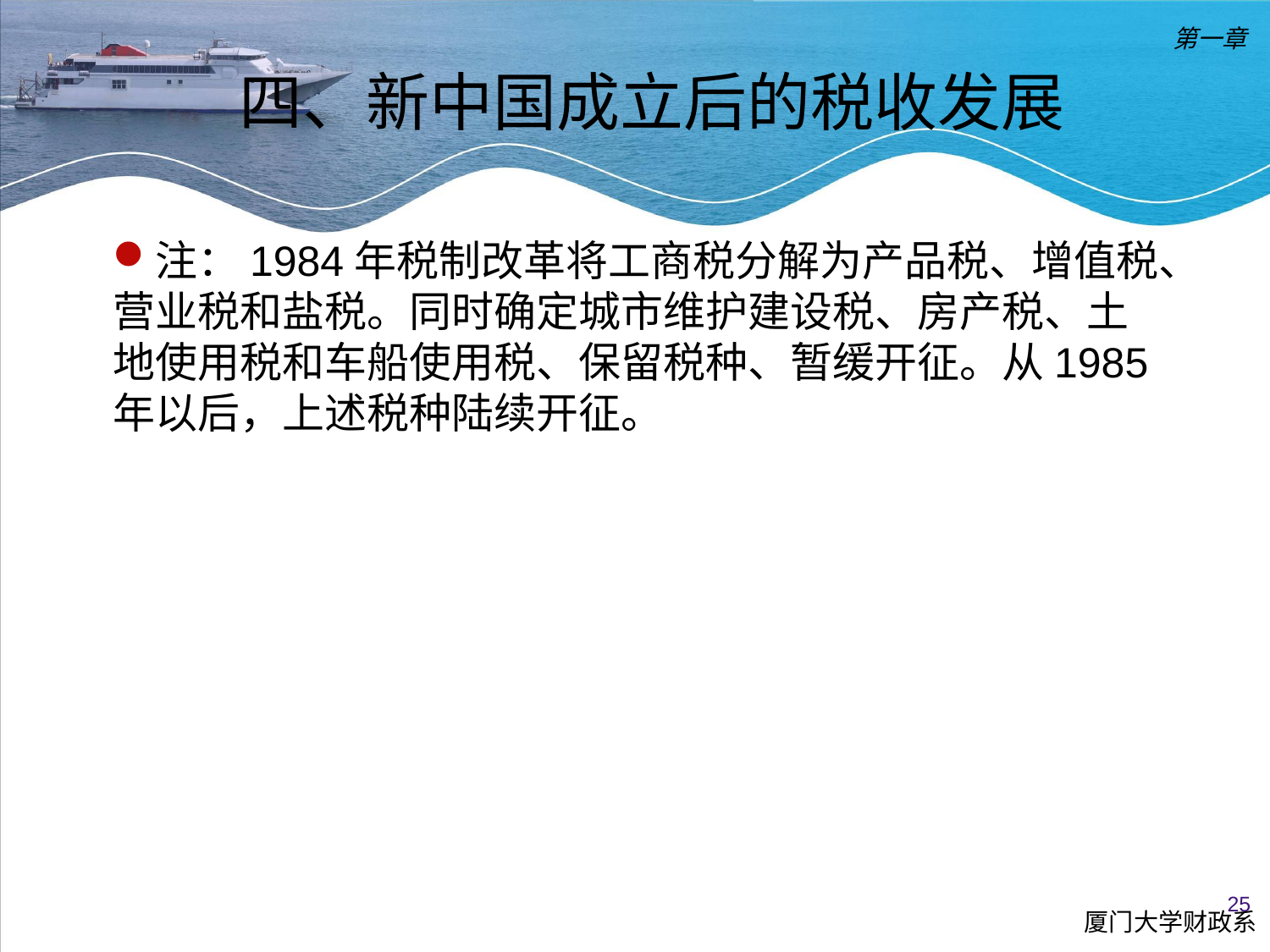

第一章
四、新中国成立后的税收发展
注：1984年税制改革将工商税分解为产品税、增值税、营业税和盐税。同时确定城市维护建设税、房产税、土地使用税和车船使用税、保留税种、暂缓开征。从1985年以后，上述税种陆续开征。
25
厦门大学财政系